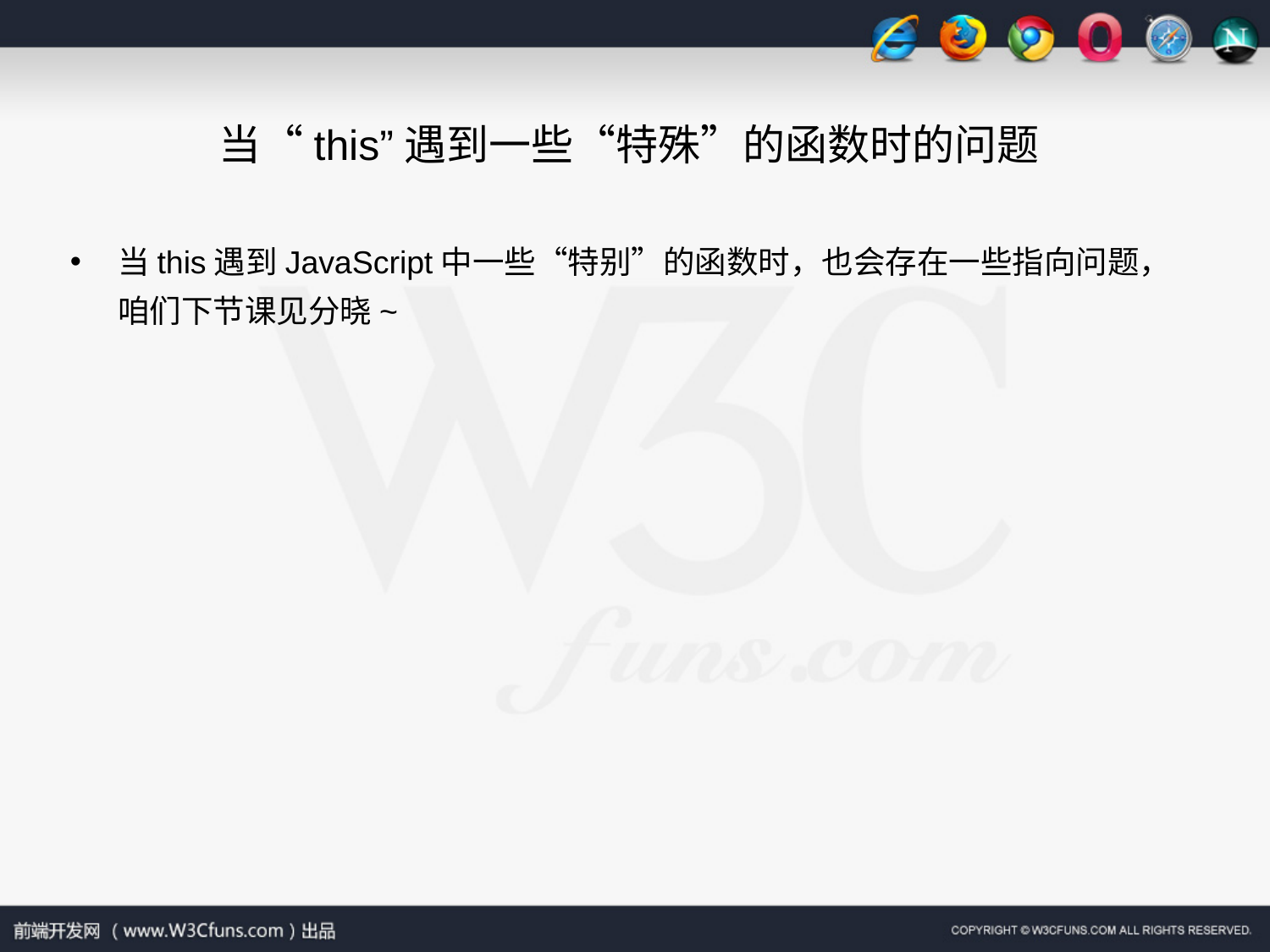

当“this”遇到一些“特殊”的函数时的问题

当this遇到JavaScript中一些“特别”的函数时，也会存在一些指向问题，咱们下节课见分晓~